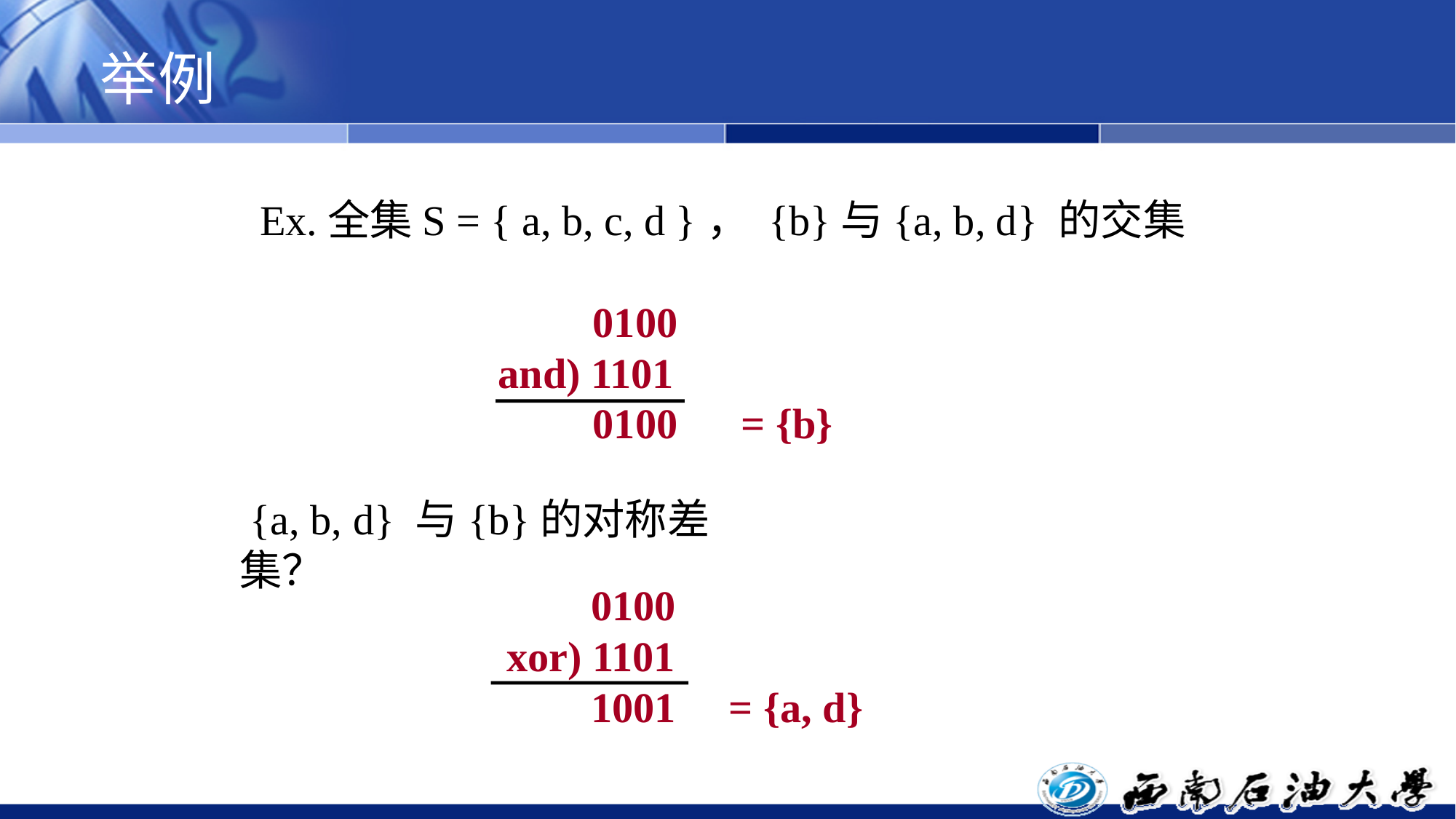

# 举例
Ex.全集S = { a, b, c, d }， {b}与{a, b, d} 的交集

         0100
and) 1101
         0100      = {b}

 {a, b, d} 与{b}的对称差集？
        0100
xor) 1101
        1001     = {a, d}